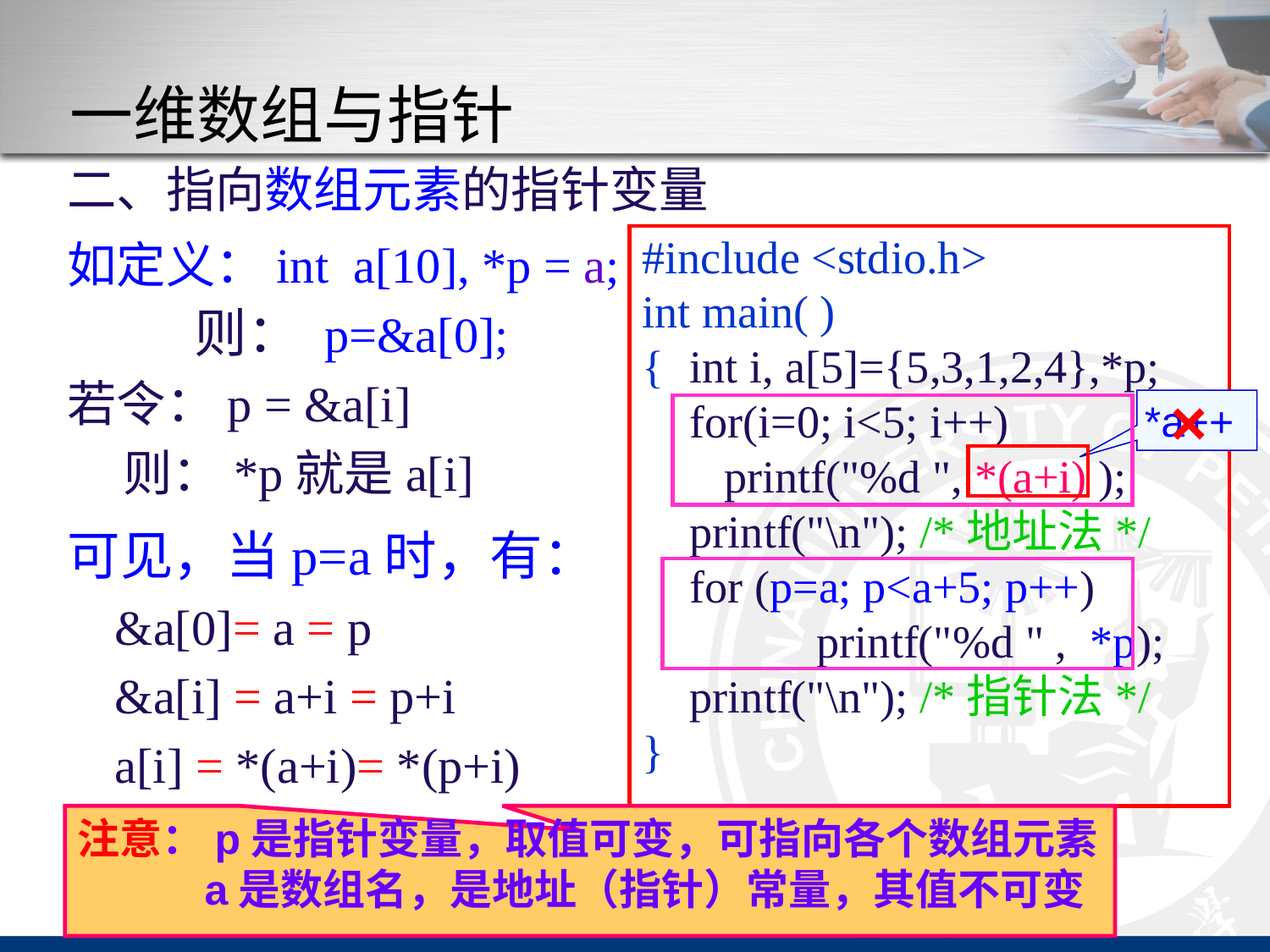

# 一维数组与指针
二、指向数组元素的指针变量
如定义：int  a[10], *p = a;
     则： p=&a[0];
若令：p = &a[i]
    则：*p就是a[i]
可见，当p=a时，有：
	&a[0]= a = p
	&a[i] = a+i = p+i
	a[i] = *(a+i)= *(p+i)
#include <stdio.h>
int main( )
{	int i, a[5]={5,3,1,2,4},*p;
	for(i=0; i<5; i++)
	   printf("%d ", *(a+i) );
	printf("\n"); /*地址法*/
	for (p=a; p<a+5; p++)
		printf("%d " ,  *p);
	printf("\n"); /*指针法*/
}
×
*a++

注意：p是指针变量，取值可变，可指向各个数组元素
	a是数组名，是地址（指针）常量，其值不可变